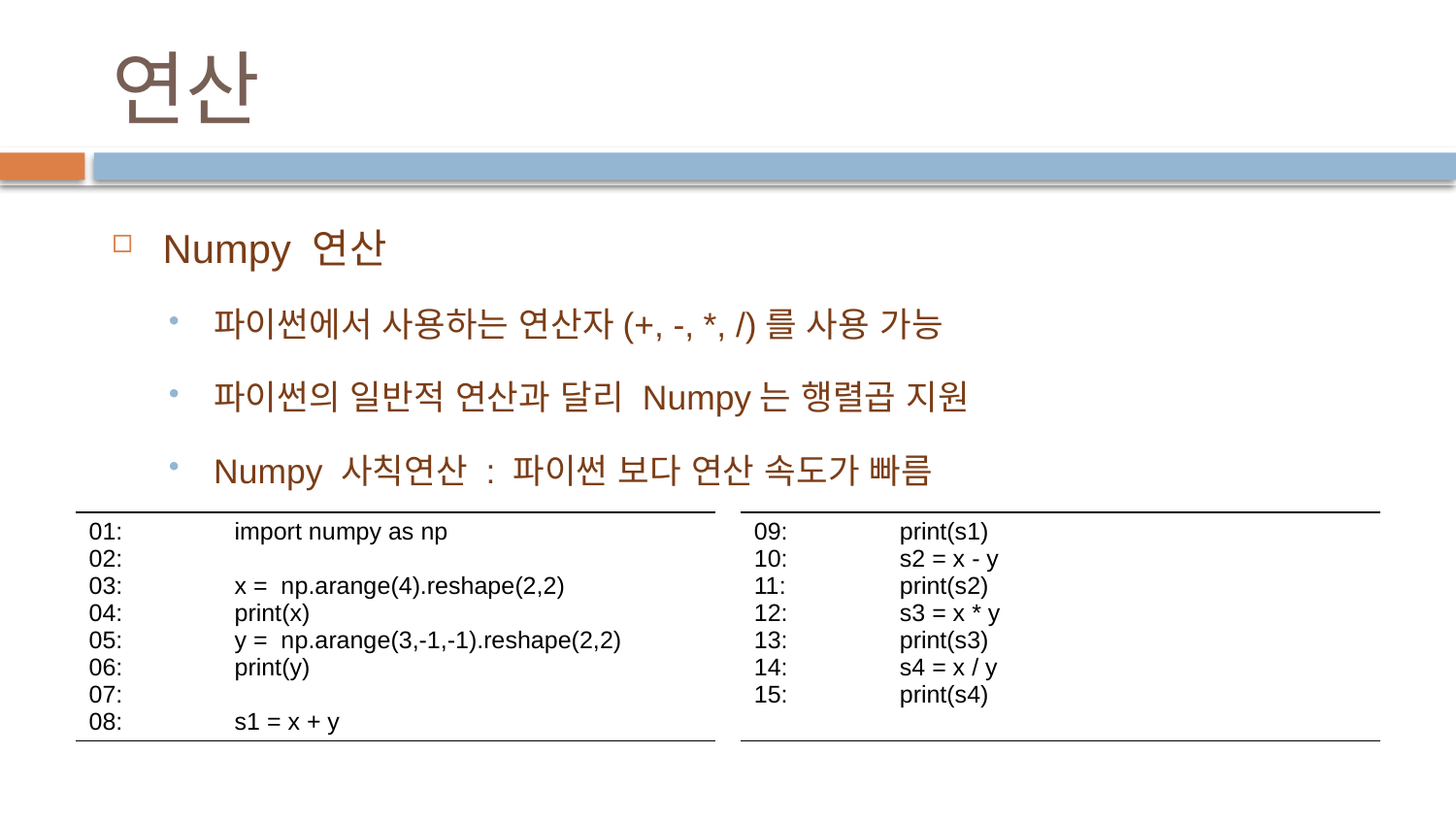

# 연산
Numpy 연산
파이썬에서 사용하는 연산자(+, -, *, /)를 사용 가능
파이썬의 일반적 연산과 달리 Numpy는 행렬곱 지원
Numpy 사칙연산 : 파이썬 보다 연산 속도가 빠름

| 01: import numpy as np 02: 03: x = np.arange(4).reshape(2,2) 04: print(x) 05: y = np.arange(3,-1,-1).reshape(2,2) 06: print(y) 07: 08: s1 = x + y |
| --- |
| 09: print(s1) 10: s2 = x - y 11: print(s2) 12: s3 = x \* y 13: print(s3) 14: s4 = x / y 15: print(s4) |
| --- |